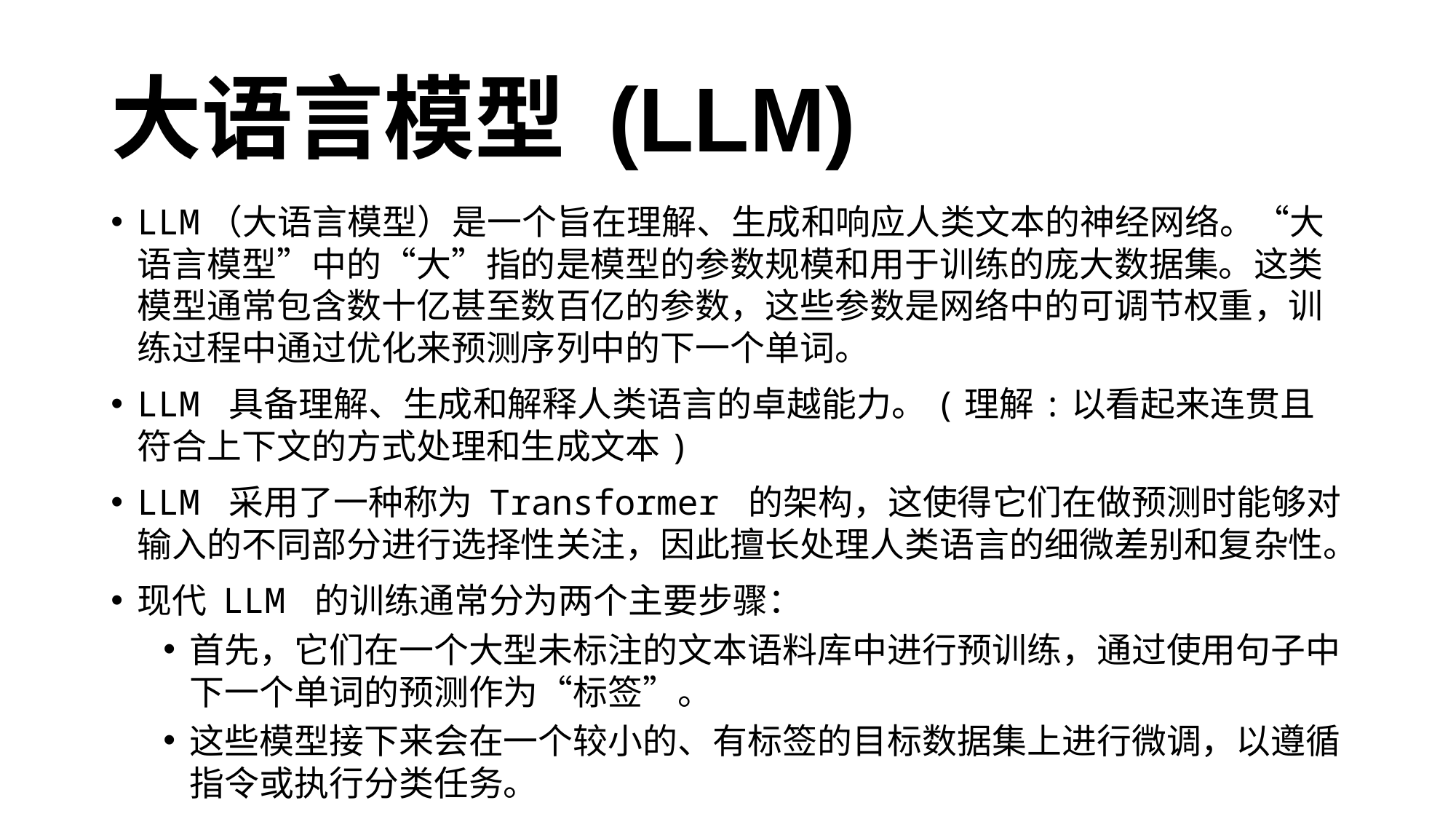

# 大语言模型 (LLM)
LLM（大语言模型）是一个旨在理解、生成和响应人类文本的神经网络。“大语言模型”中的“大”指的是模型的参数规模和用于训练的庞大数据集。这类模型通常包含数十亿甚至数百亿的参数，这些参数是网络中的可调节权重，训练过程中通过优化来预测序列中的下一个单词。
LLM 具备理解、生成和解释人类语言的卓越能力。(理解:以看起来连贯且符合上下文的方式处理和生成文本)
LLM 采用了一种称为 Transformer 的架构，这使得它们在做预测时能够对输入的不同部分进行选择性关注，因此擅长处理人类语言的细微差别和复杂性。
现代 LLM 的训练通常分为两个主要步骤：
首先，它们在一个大型未标注的文本语料库中进行预训练，通过使用句子中下一个单词的预测作为“标签”。
这些模型接下来会在一个较小的、有标签的目标数据集上进行微调，以遵循指令或执行分类任务。